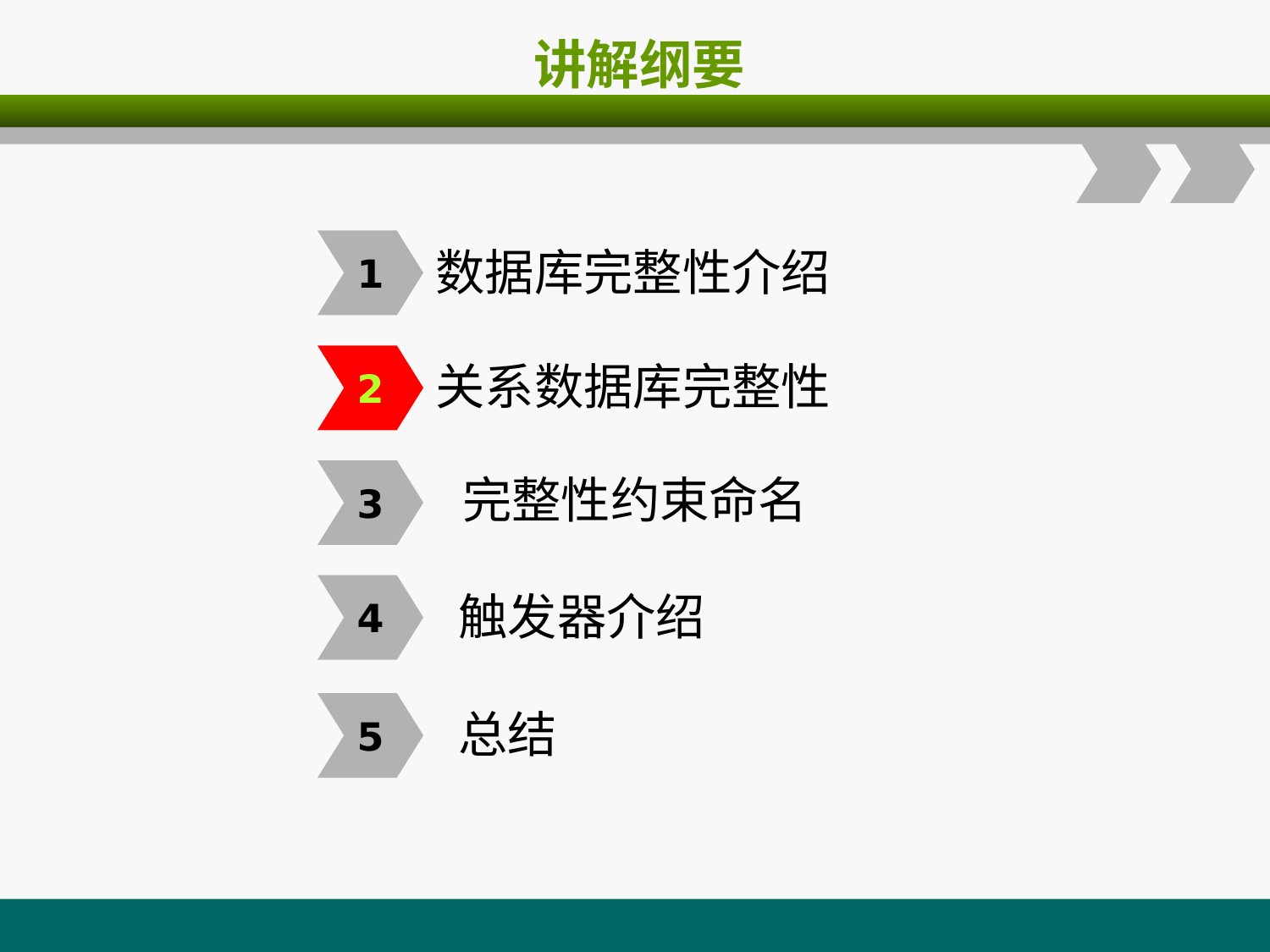

# 讲解纲要
1
数据库完整性介绍
2
关系数据库完整性
3
 完整性约束命名

4
 触发器介绍
5
 总结